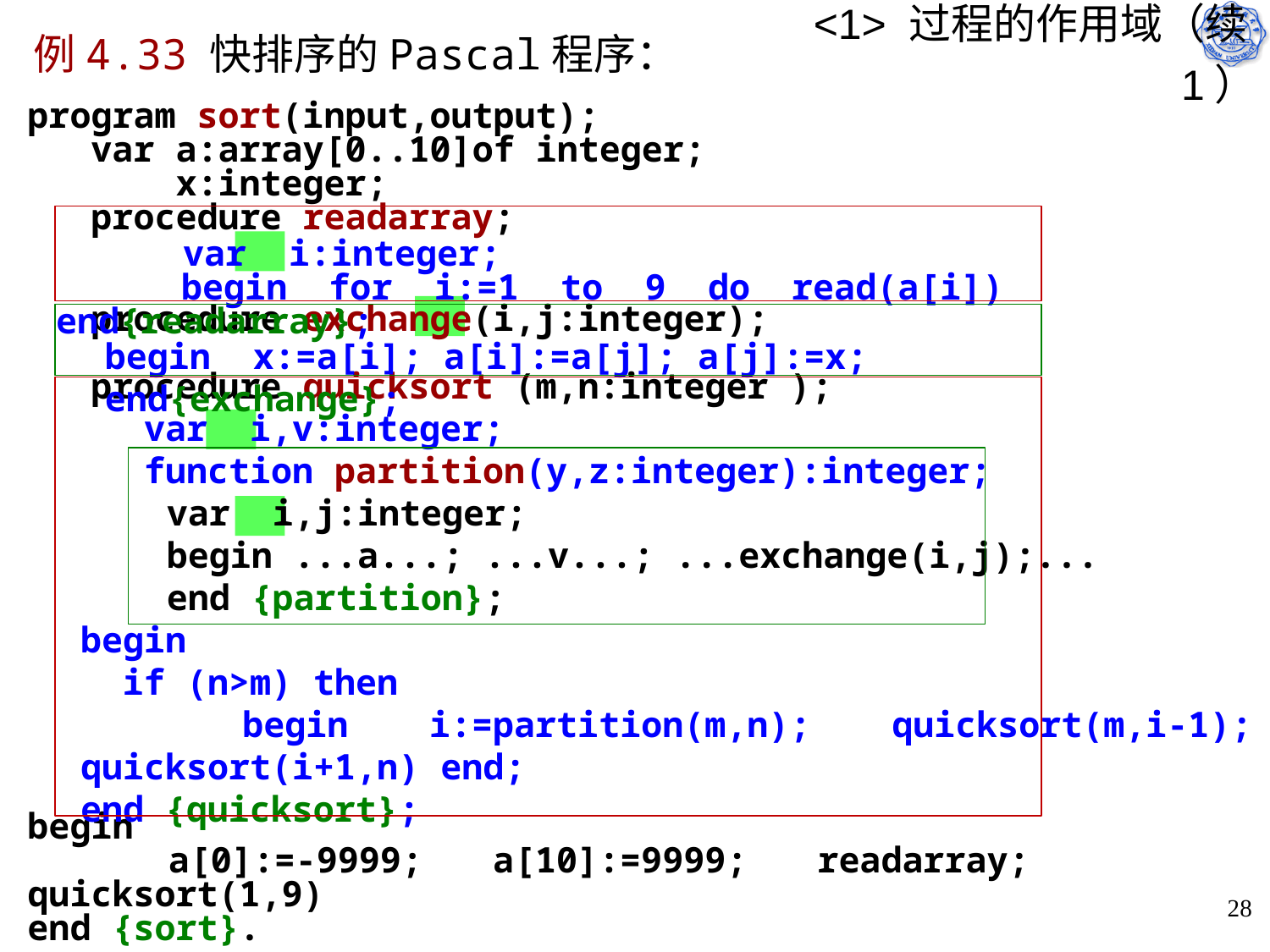

# <1> 过程的作用域（续1）
例4.33 快排序的Pascal程序：
program sort(input,output);
   var a:array[0..10]of integer;
       x:integer;
   procedure readarray;

   procedure exchange(i,j:integer);

   procedure quicksort (m,n:integer );

begin
  a[0]:=-9999; a[10]:=9999; readarray; quicksort(1,9)
end {sort}.

      var  i:integer;
   begin for i:=1 to 9 do read(a[i])  end{readarray};

begin  x:=a[i]; a[i]:=a[j]; a[j]:=x; end{exchange};

   var  i,v:integer;
   function partition(y,z:integer):integer;

begin
  if (n>m) then
  begin i:=partition(m,n); quicksort(m,i-1); quicksort(i+1,n) end;
end {quicksort};

var  i,j:integer;
begin ...a...; ...v...; ...exchange(i,j);...
end {partition};

28